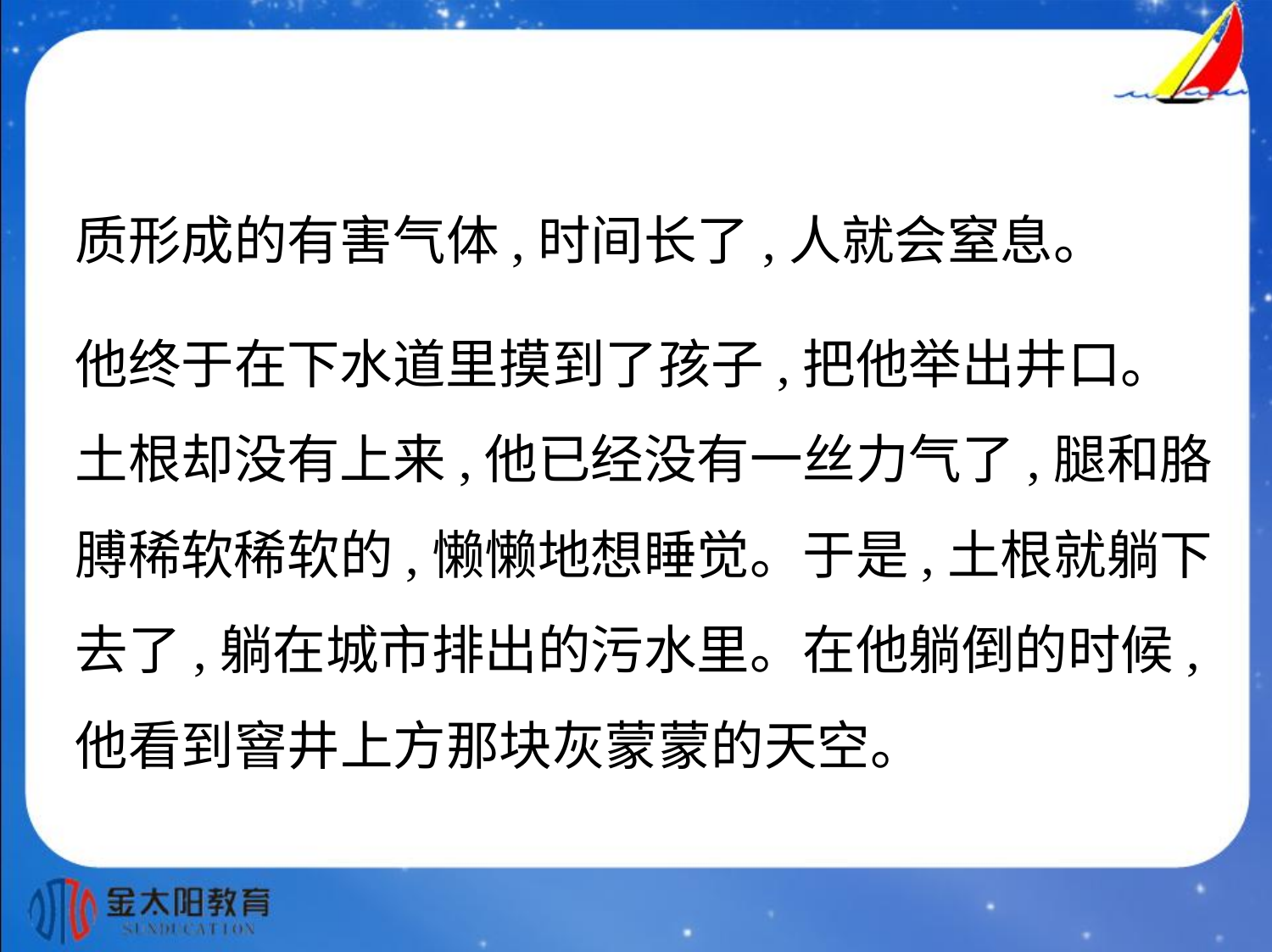

质形成的有害气体,时间长了,人就会窒息。
他终于在下水道里摸到了孩子,把他举出井口。
土根却没有上来,他已经没有一丝力气了,腿和胳
膊稀软稀软的,懒懒地想睡觉。于是,土根就躺下
去了,躺在城市排出的污水里。在他躺倒的时候,
他看到窨井上方那块灰蒙蒙的天空。